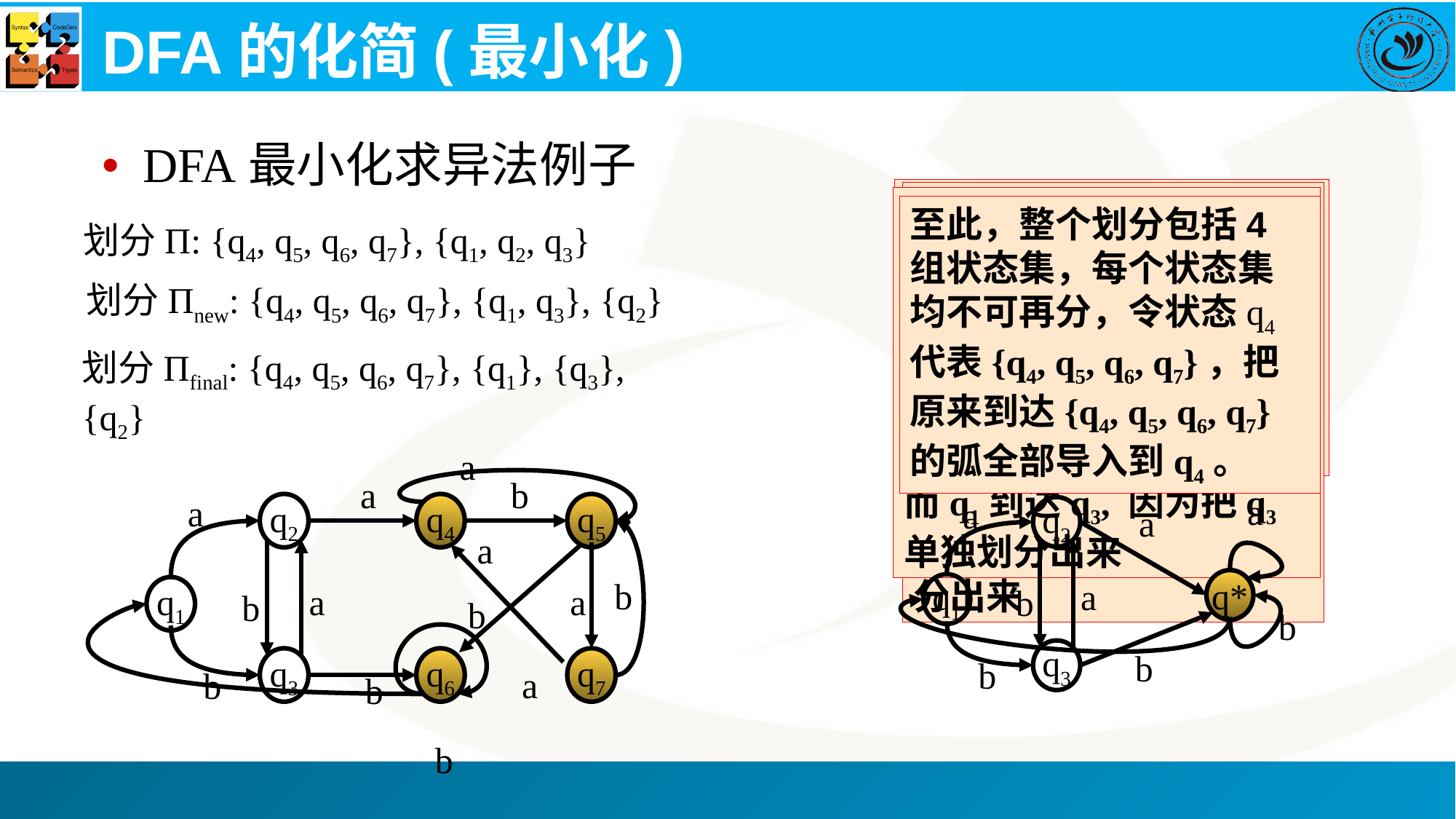

# DFA的化简(最小化)
DFA最小化求异法例子
其次: 考察子集{q4, q5, q6, q7}，当输入a或b的时候，该子集可到达的状态集包含于{q4, q5, q6, q7}，因此该子集可不再划分
再考察子集 {q1, q2, q3}，由于该子集在输入a时可到达的状态集合是{q2, q4}，不是{q1, q2, q3}的子集，因此需要继续划分。由于q2, 经过a弧到状态q4, 而q1, q3均到达q2, 因为把q2单独划分出来
再考察子集 {q1, q3}，由于该子集在输入b时可到达的状态集合是{q3, q6}，不是{q1, q3}的子集，因此需要继续划分。由于q3, 经过b弧到状态q6, 而q1到达q3, 因为把q3单独划分出来
至此，整个划分包括4组状态集，每个状态集均不可再分，令状态q4代表{q4, q5, q6, q7}，把原来到达{q4, q5, q6, q7}的弧全部导入到q4。
首先:把M的状态分为2组:终结状态组{q4, q5, q6, q7}, 非终结状态组{q1, q2, q3}
划分П: {q4, q5, q6, q7}, {q1, q2, q3}
划分Пnew: {q4, q5, q6, q7}, {q1, q3}, {q2}
划分Пfinal: {q4, q5, q6, q7}, {q1}, {q3}, {q2}
a
a
b
a
q2
q4
q5
a

b
a
a
q1
b
b
q3
q6
q7
a
b
b
b
a
a
a
q2
a
q*
q1
b
b
b
q3
b
65